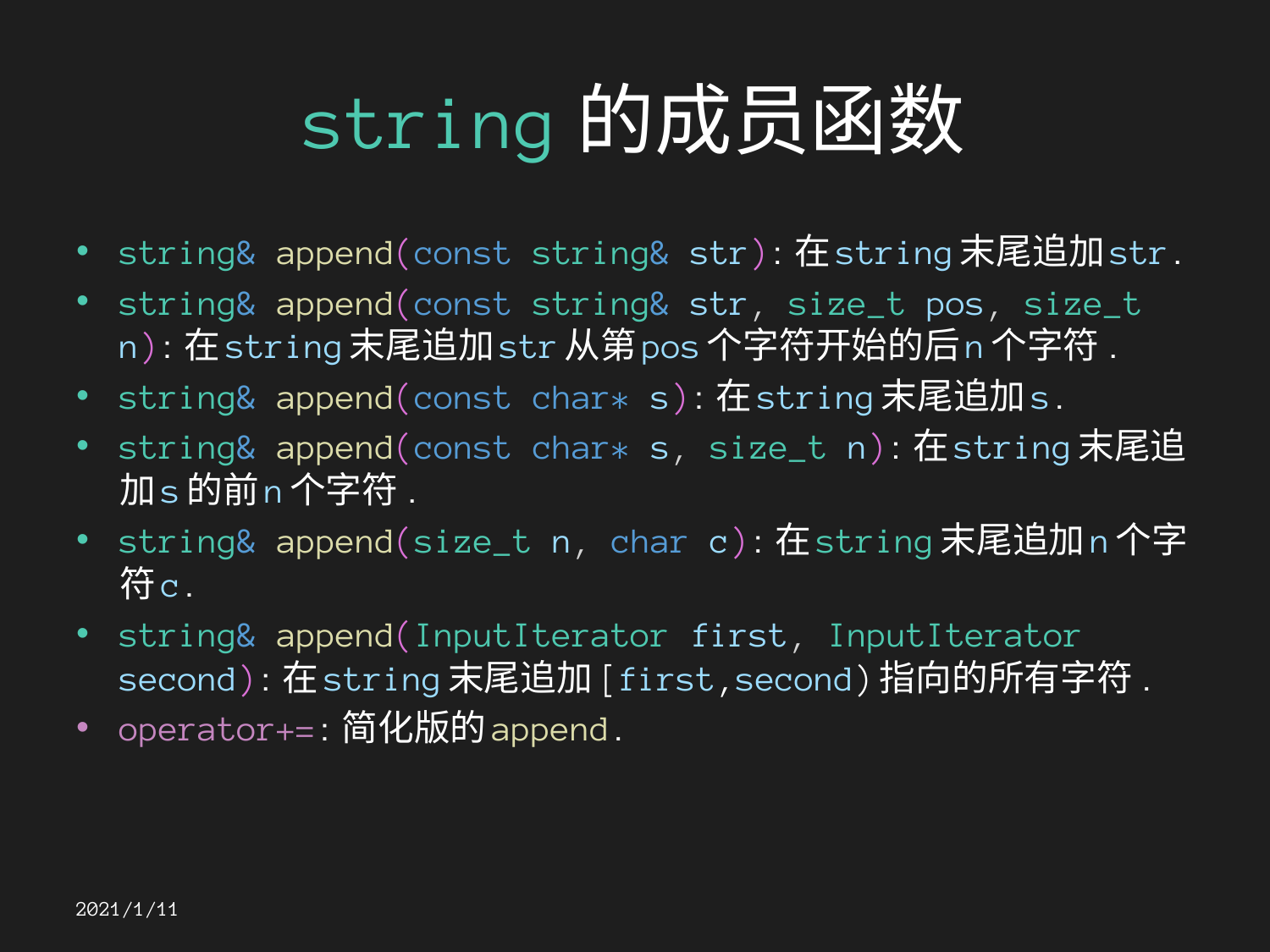

# string的成员函数
string& append(const string& str):在string末尾追加str.
string& append(const string& str, size_t pos, size_t n):在string末尾追加str从第pos个字符开始的后n个字符.
string& append(const char* s):在string末尾追加s.
string& append(const char* s, size_t n):在string末尾追加s的前n个字符.
string& append(size_t n, char c):在string末尾追加n个字符c.
string& append(InputIterator first, InputIterator second):在string末尾追加[first,second)指向的所有字符.
operator+=:简化版的append.
2021/1/11